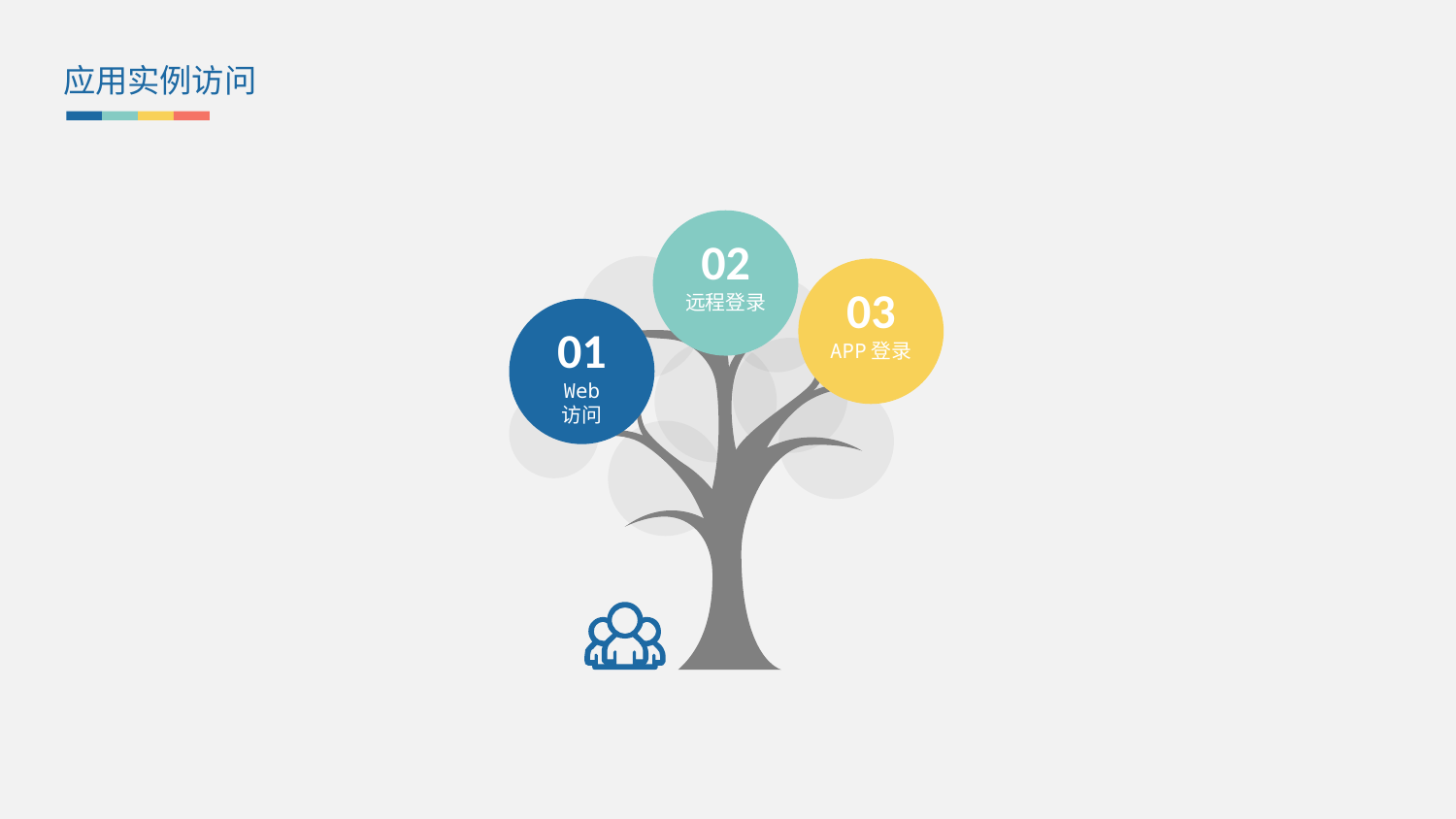

应用实例访问

02
远程登录

03
APP登录

01
Web
访问